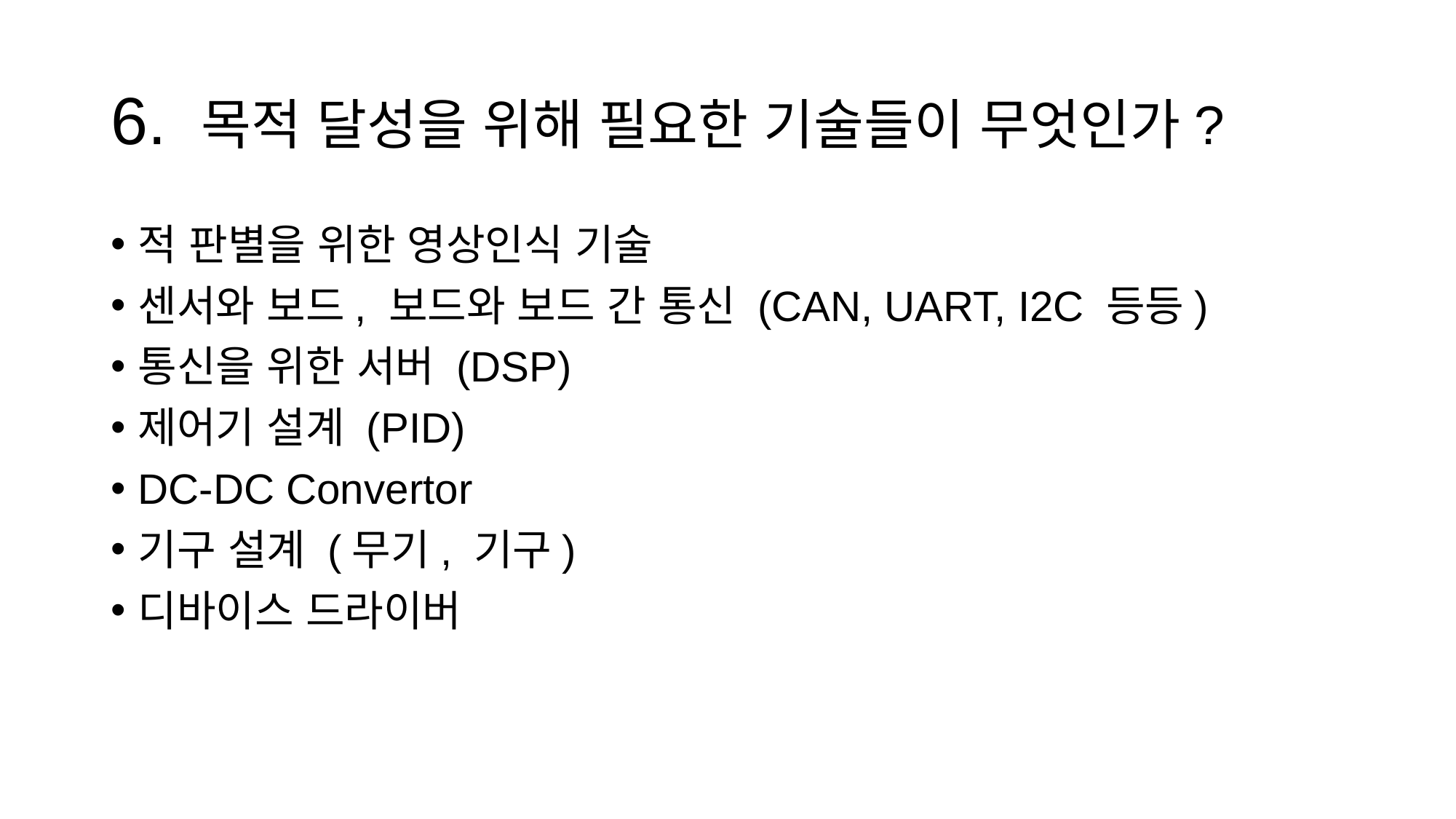

# 6. 목적 달성을 위해 필요한 기술들이 무엇인가?
적 판별을 위한 영상인식 기술
센서와 보드, 보드와 보드 간 통신 (CAN, UART, I2C 등등)
통신을 위한 서버 (DSP)
제어기 설계 (PID)
DC-DC Convertor
기구 설계 (무기, 기구)
디바이스 드라이버